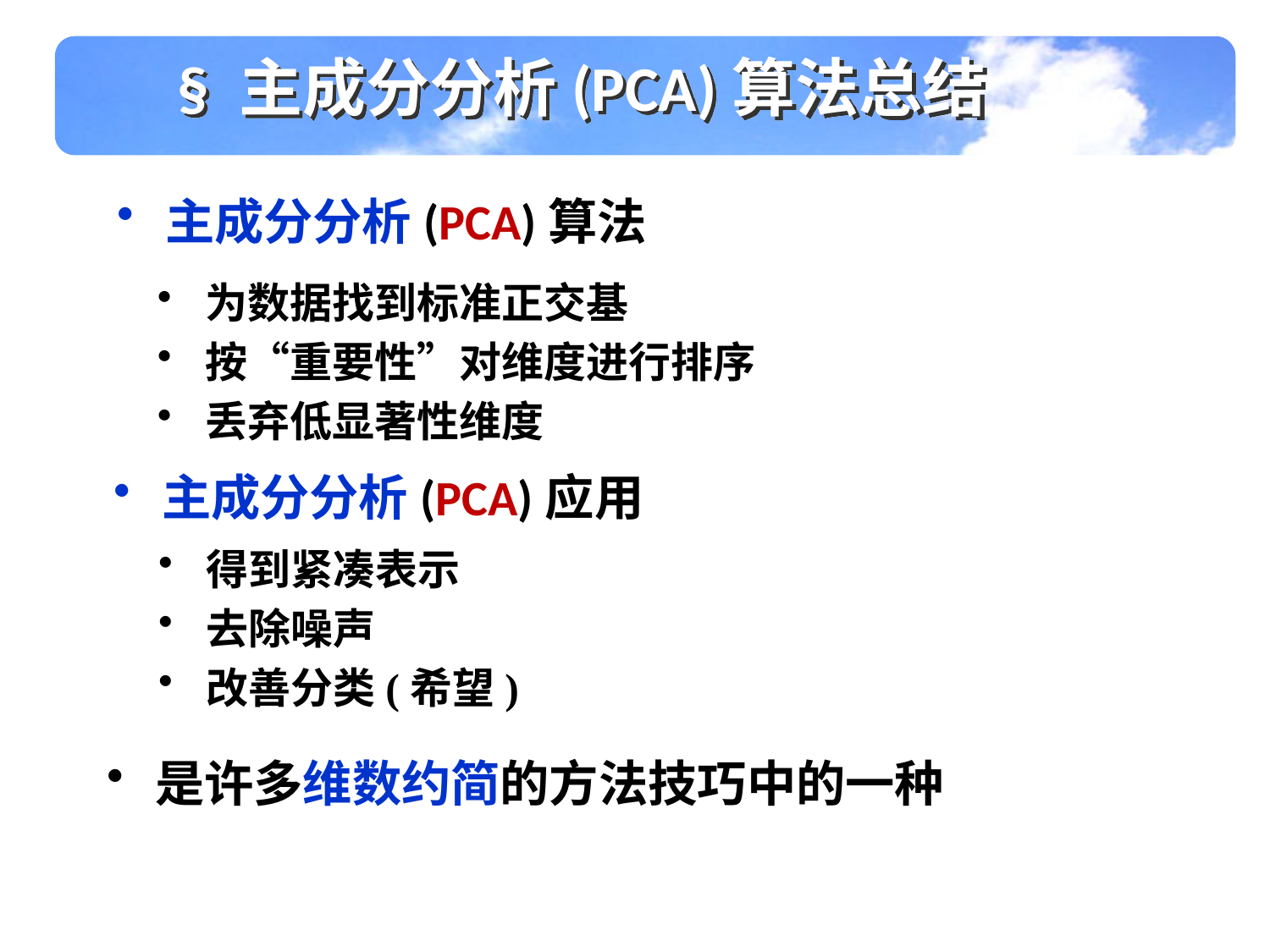

§ 主成分分析(PCA)算法总结
主成分分析(PCA)算法
为数据找到标准正交基
按“重要性”对维度进行排序
丢弃低显著性维度
主成分分析(PCA)应用
得到紧凑表示
去除噪声
改善分类(希望)
是许多维数约简的方法技巧中的一种